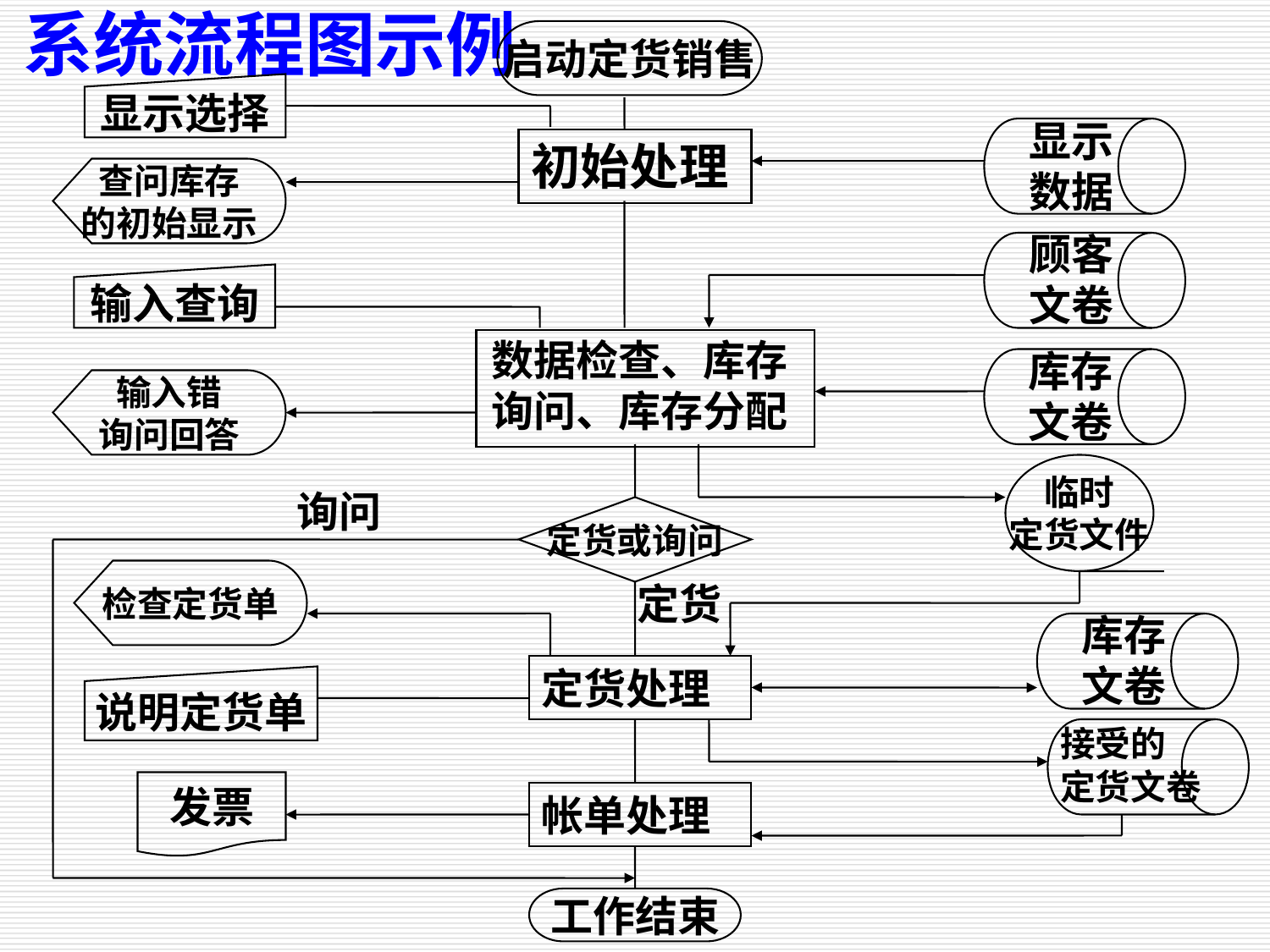

系统流程图示例
启动定货销售
显示选择

显示
数据

初始处理

查问库存
的初始显示

顾客
文卷

输入查询

数据检查、库存
询问、库存分配

库存
文卷

输入错
询问回答

临时
定货文件
询问
定货或询问

检查定货单
定货

库存
文卷

定货处理

说明定货单

接受的
定货文卷

发票
帐单处理

工作结束